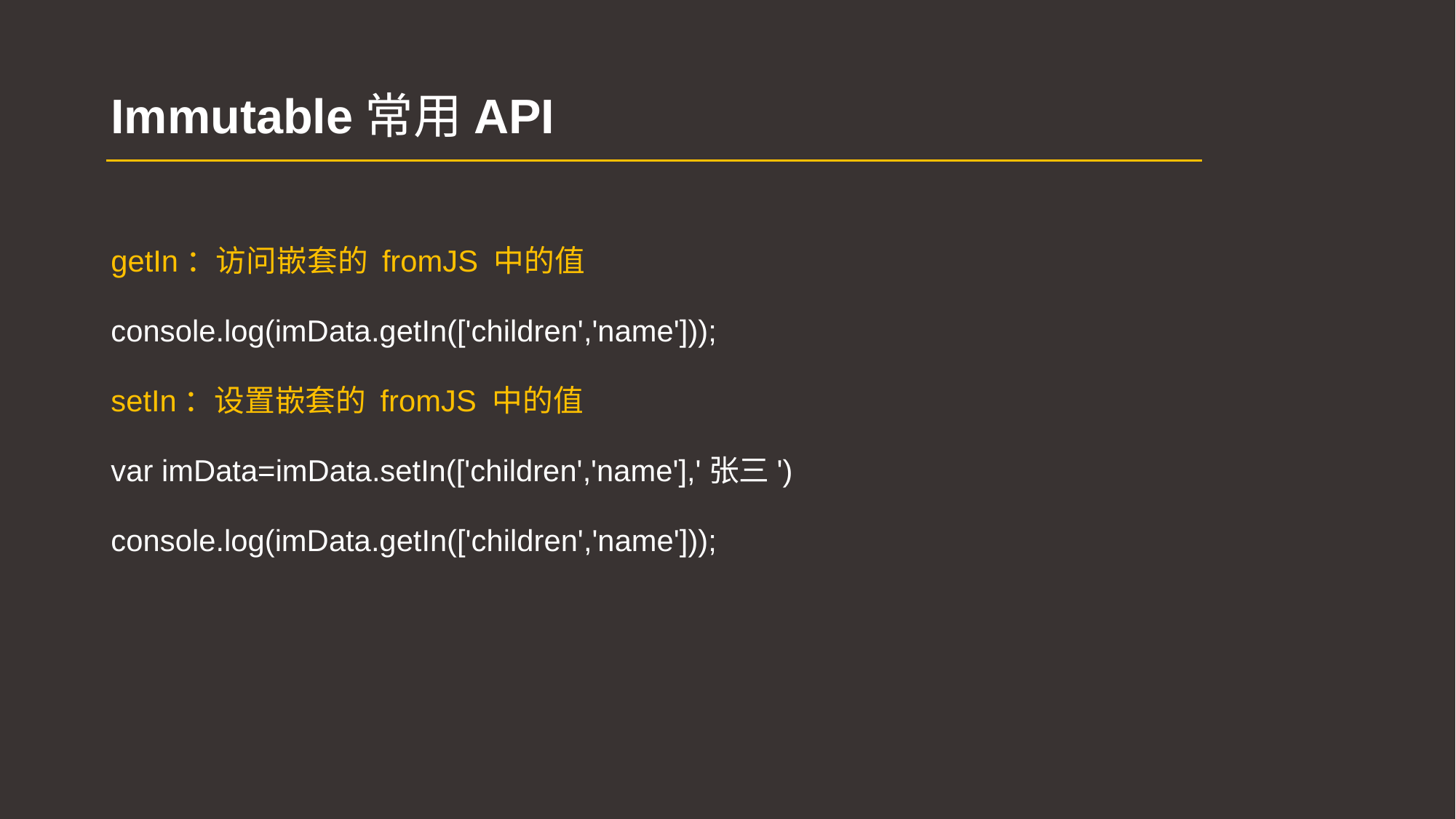

# Immutable常用API
getIn：访问嵌套的 fromJS 中的值
console.log(imData.getIn(['children','name']));
setIn：设置嵌套的 fromJS 中的值
var imData=imData.setIn(['children','name'],'张三')
console.log(imData.getIn(['children','name']));